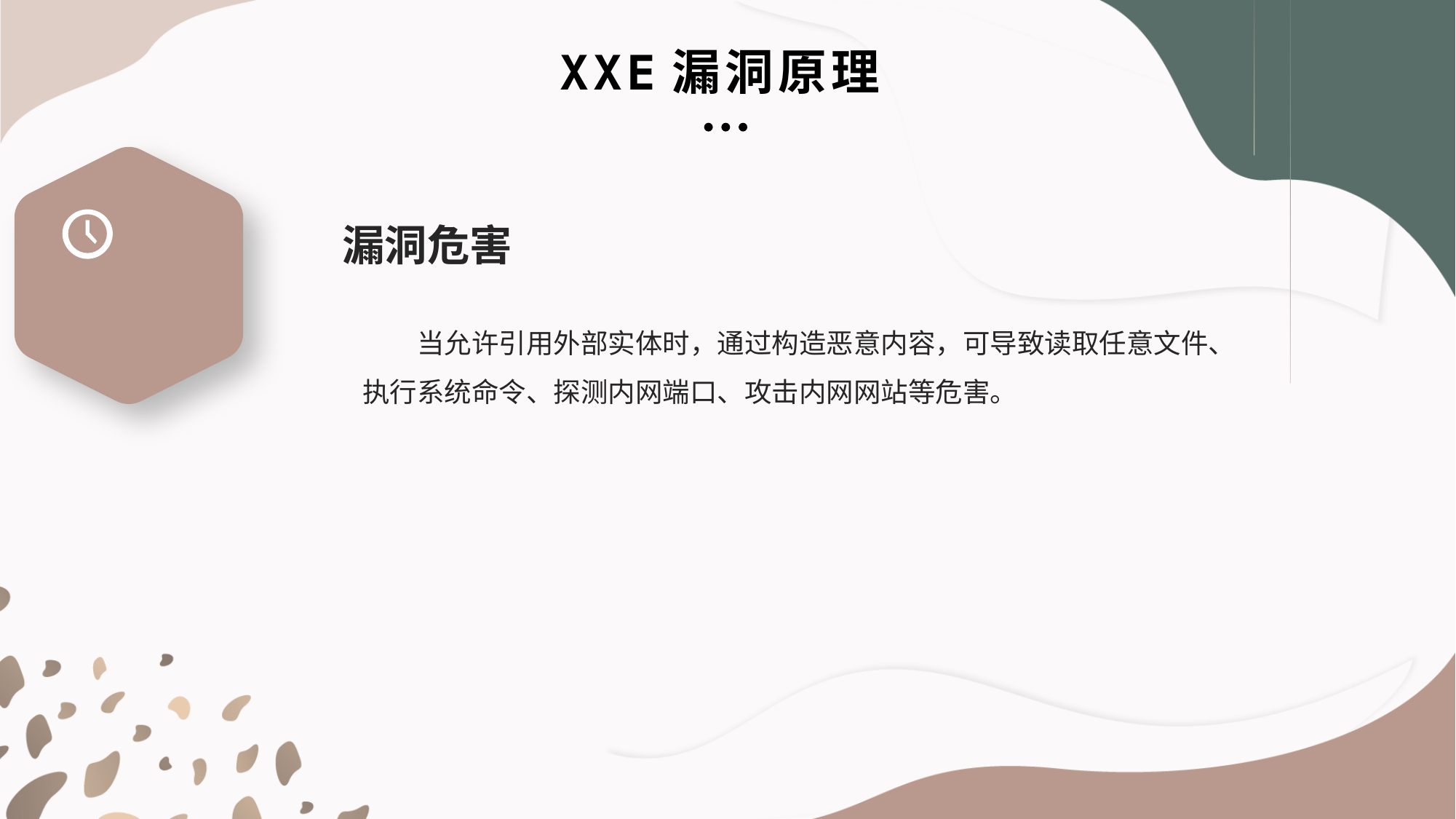

XXE漏洞原理

漏洞危害

当允许引用外部实体时，通过构造恶意内容，可导致读取任意文件、执行系统命令、探测内网端口、攻击内网网站等危害。